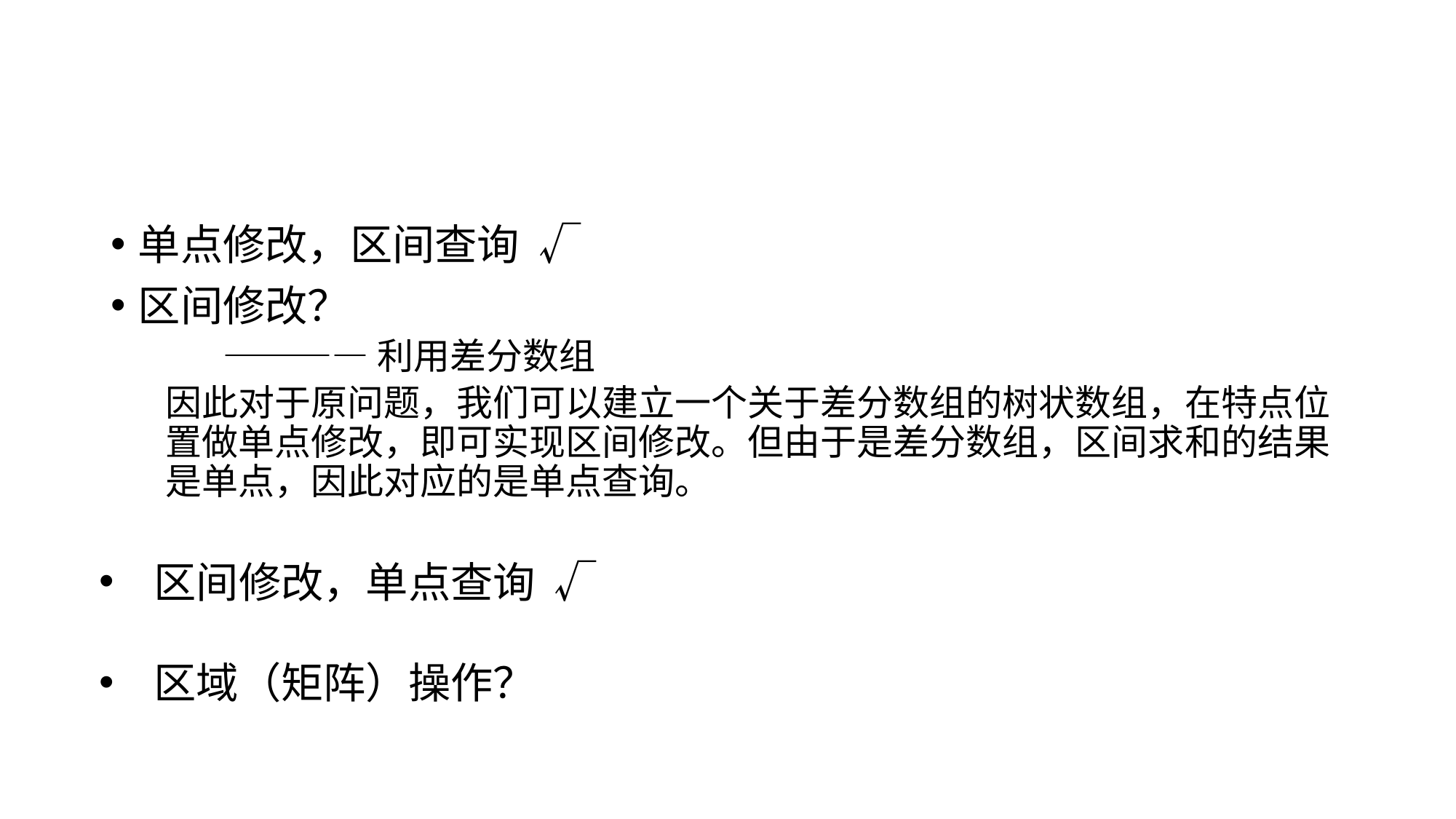

#
单点修改，区间查询  √
区间修改？
       ————利用差分数组
因此对于原问题，我们可以建立一个关于差分数组的树状数组，在特点位置做单点修改，即可实现区间修改。但由于是差分数组，区间求和的结果是单点，因此对应的是单点查询。

区间修改，单点查询  √
区域（矩阵）操作？